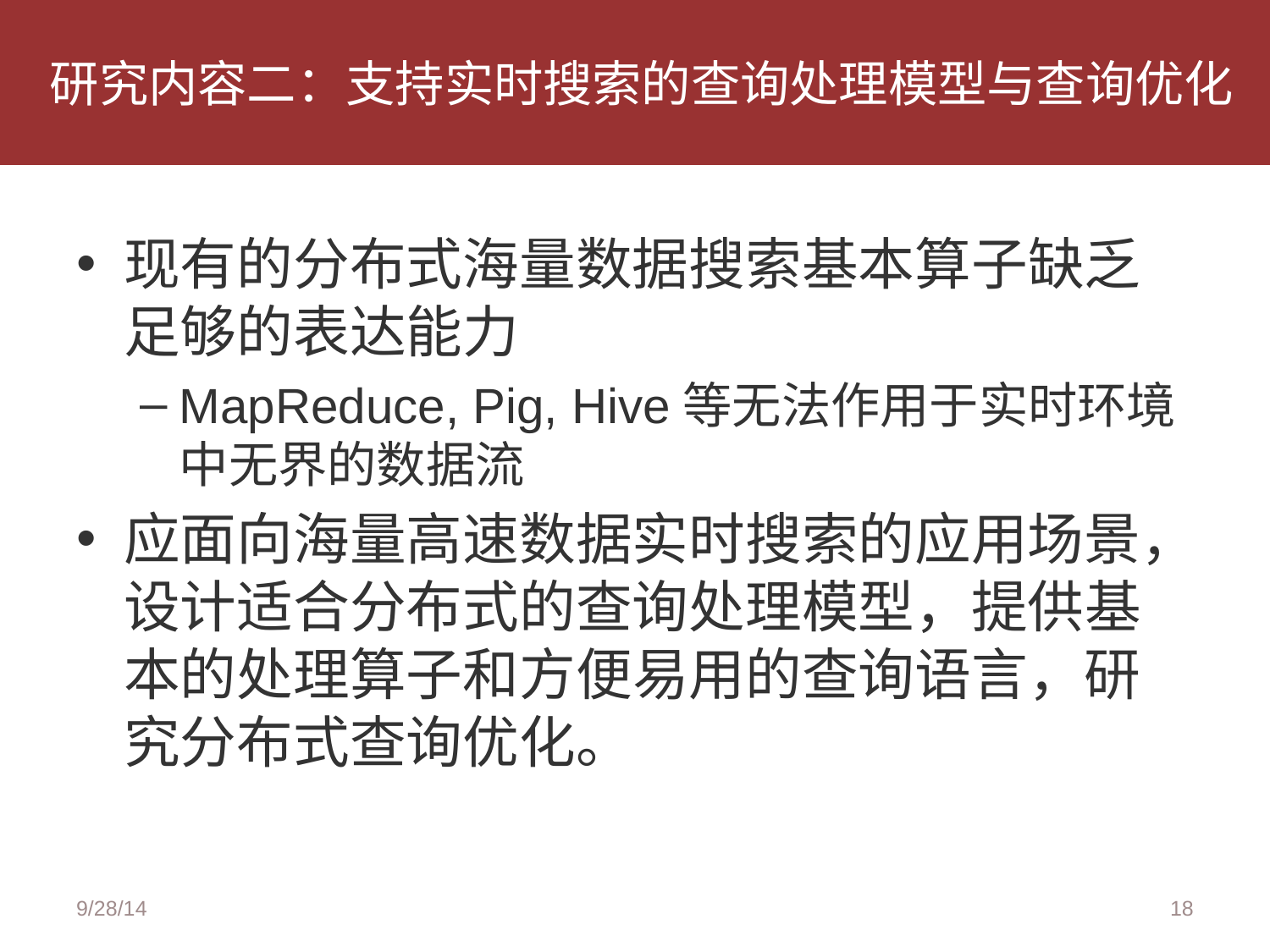

# 研究内容二：支持实时搜索的查询处理模型与查询优化
现有的分布式海量数据搜索基本算子缺乏足够的表达能力
MapReduce, Pig, Hive等无法作用于实时环境中无界的数据流
应面向海量高速数据实时搜索的应用场景，设计适合分布式的查询处理模型，提供基本的处理算子和方便易用的查询语言，研究分布式查询优化。

9/28/14
18